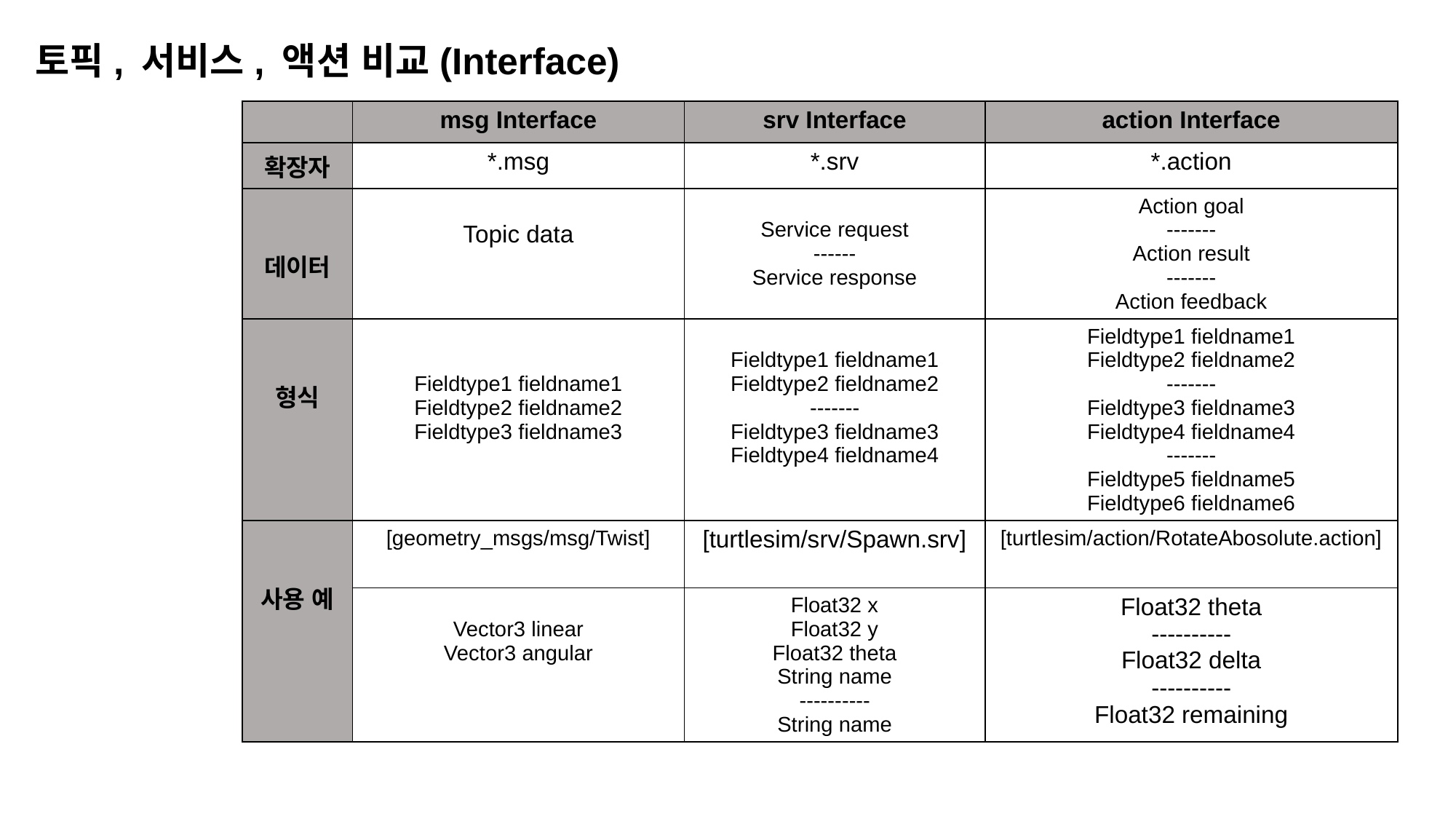

# 토픽, 서비스, 액션 비교(Interface)
|  | msg Interface | srv Interface | action Interface |
| --- | --- | --- | --- |
| 확장자 | \*.msg | \*.srv | \*.action |
| 데이터 | Topic data | Service request ------ Service response | Action goal ------- Action result ------- Action feedback |
| 형식 | Fieldtype1 fieldname1 Fieldtype2 fieldname2 Fieldtype3 fieldname3 | Fieldtype1 fieldname1 Fieldtype2 fieldname2 ------- Fieldtype3 fieldname3 Fieldtype4 fieldname4 | Fieldtype1 fieldname1 Fieldtype2 fieldname2 ------- Fieldtype3 fieldname3 Fieldtype4 fieldname4 ------- Fieldtype5 fieldname5 Fieldtype6 fieldname6 |
| 사용 예 | [geometry\_msgs/msg/Twist] | [turtlesim/srv/Spawn.srv] | [turtlesim/action/RotateAbosolute.action] |
| 사용 예 | Vector3 linear Vector3 angular | Float32 x Float32 y Float32 theta String name ---------- String name | Float32 theta ---------- Float32 delta ---------- Float32 remaining |